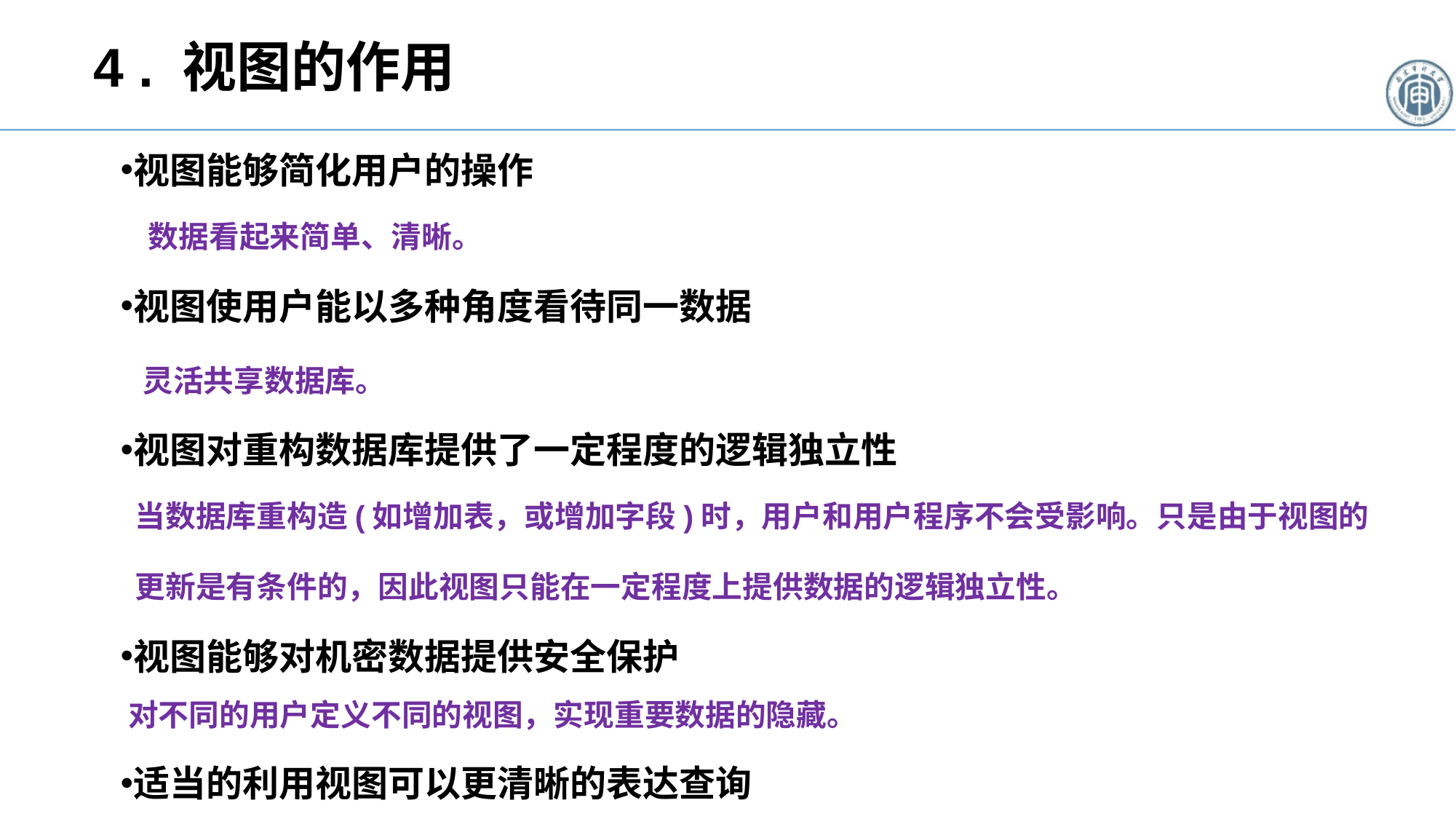

# 4 . 视图的作用
视图能够简化用户的操作
      数据看起来简单、清晰。
视图使用户能以多种角度看待同一数据
     灵活共享数据库。
视图对重构数据库提供了一定程度的逻辑独立性
     当数据库重构造(如增加表，或增加字段)时，用户和用户程序不会受影响。只是由于视图的
     更新是有条件的，因此视图只能在一定程度上提供数据的逻辑独立性。
视图能够对机密数据提供安全保护
    对不同的用户定义不同的视图，实现重要数据的隐藏。
适当的利用视图可以更清晰的表达查询